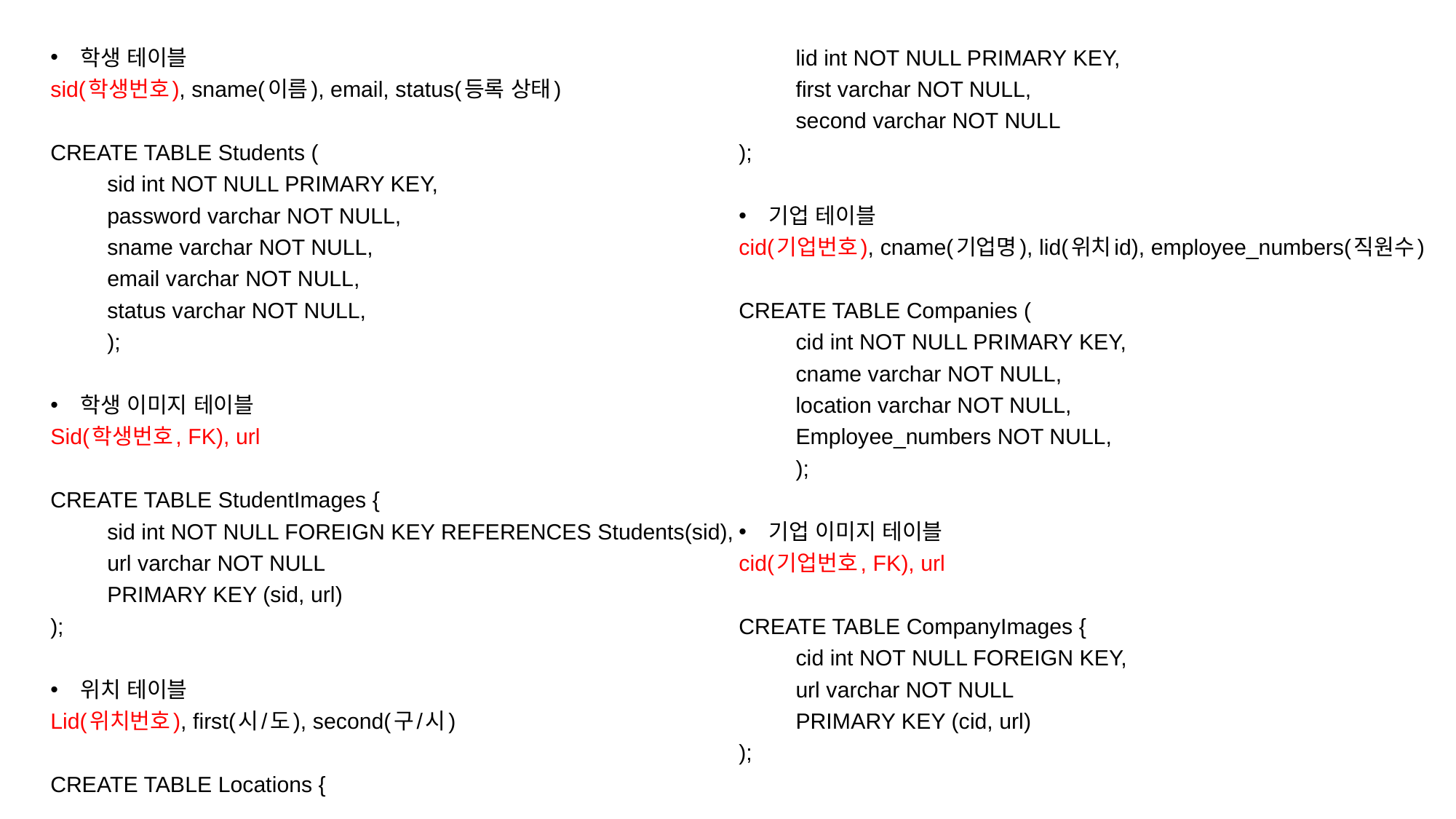

학생 테이블
sid(학생번호), sname(이름), email, status(등록 상태)

CREATE TABLE Students (
	sid int NOT NULL PRIMARY KEY,
	password varchar NOT NULL,
	sname varchar NOT NULL,
	email varchar NOT NULL,
	status varchar NOT NULL,
	);

학생 이미지 테이블
Sid(학생번호, FK), url

CREATE TABLE StudentImages {
	sid int NOT NULL FOREIGN KEY REFERENCES Students(sid),
	url varchar NOT NULL
	PRIMARY KEY (sid, url)
);

위치 테이블
Lid(위치번호), first(시/도), second(구/시)

CREATE TABLE Locations {
	lid int NOT NULL PRIMARY KEY,
	first varchar NOT NULL,
	second varchar NOT NULL
);

기업 테이블
cid(기업번호), cname(기업명), lid(위치id), employee_numbers(직원수)

CREATE TABLE Companies (
	cid int NOT NULL PRIMARY KEY,
	cname varchar NOT NULL,
	location varchar NOT NULL,
	Employee_numbers NOT NULL,
	);

기업 이미지 테이블
cid(기업번호, FK), url

CREATE TABLE CompanyImages {
	cid int NOT NULL FOREIGN KEY,
	url varchar NOT NULL
	PRIMARY KEY (cid, url)
);